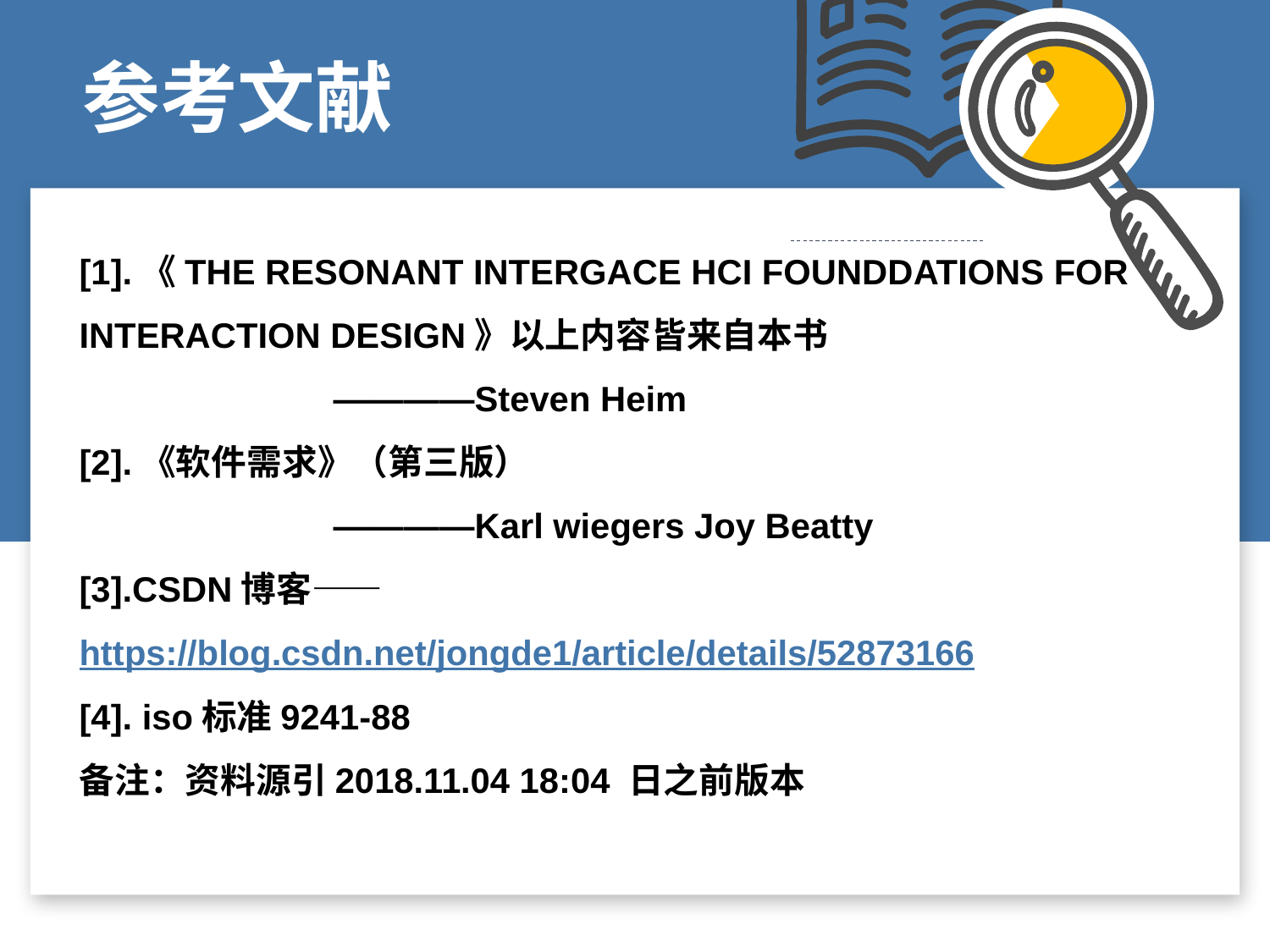

[1].《THE RESONANT INTERGACE HCI FOUNDDATIONS FOR INTERACTION DESIGN》以上内容皆来自本书
		————Steven Heim
[2].《软件需求》（第三版）
		————Karl wiegers Joy Beatty
[3].CSDN博客——	https://blog.csdn.net/jongde1/article/details/52873166
[4]. iso标准9241-88
备注：资料源引2018.11.04 18:04 日之前版本

# 参考文献
32